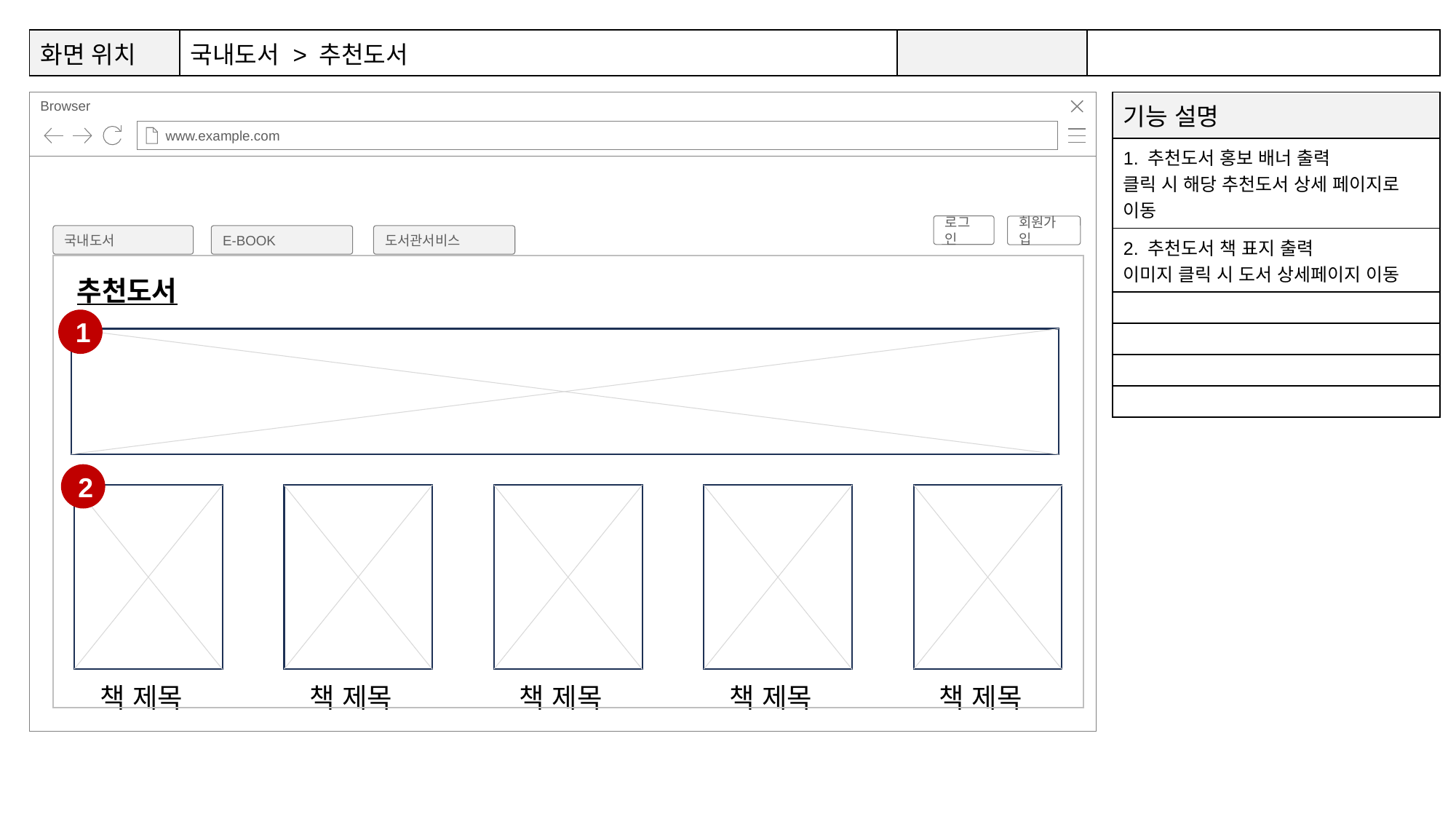

| 화면 위치 | 국내도서 > 추천도서 |  |  |
| --- | --- | --- | --- |
4
5
8
9
6
7
| 기능 설명 |
| --- |
| 1. 추천도서 홍보 배너 출력 클릭 시 해당 추천도서 상세 페이지로 이동 |
| 2. 추천도서 책 표지 출력 이미지 클릭 시 도서 상세페이지 이동 |
|  |
|  |
|  |
|  |
로그인
회원가입
국내도서
E-BOOK
도서관서비스

추천도서
1

2

책 제목

책 제목

책 제목

책 제목

책 제목